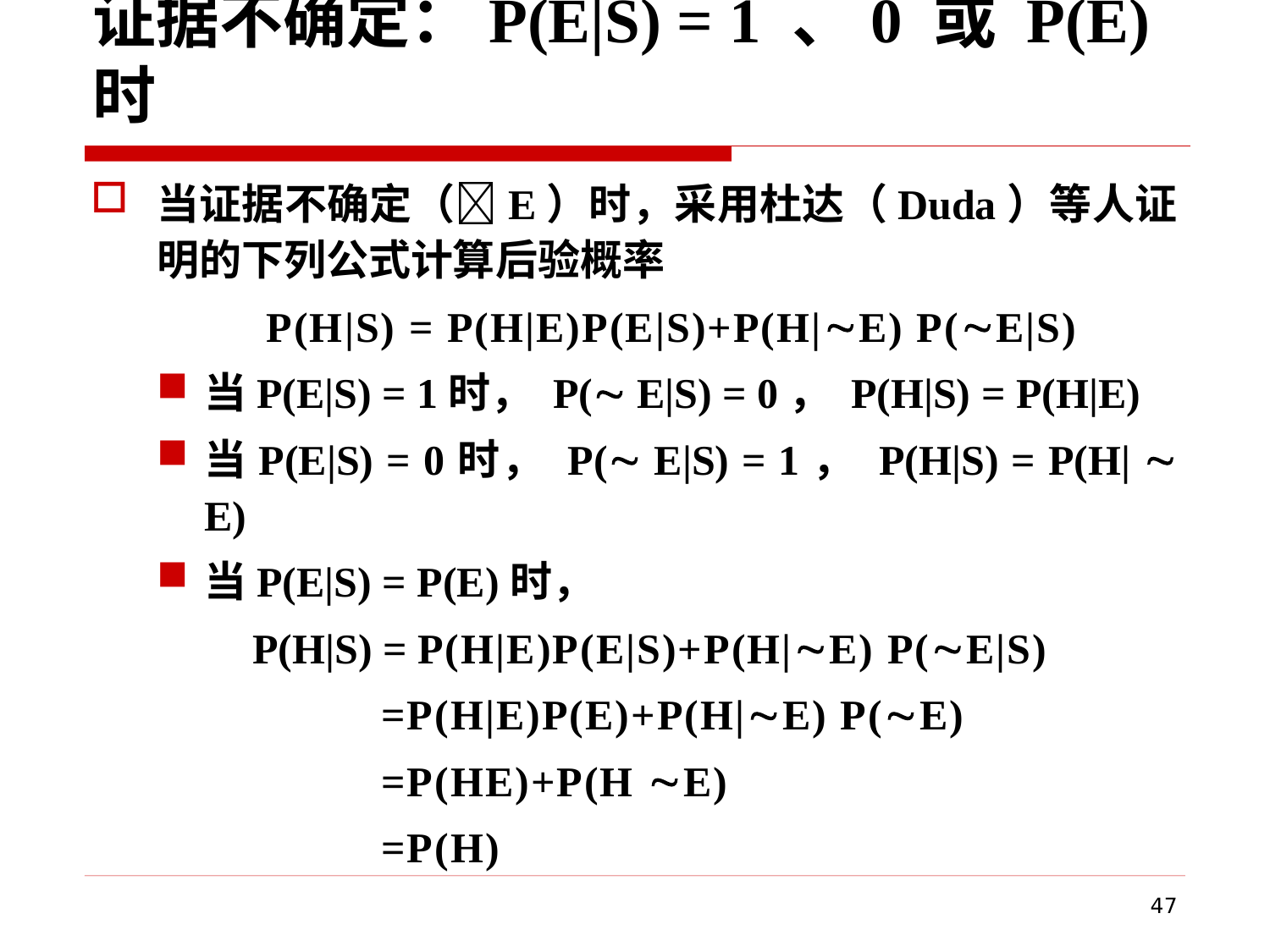

# 证据不确定：P(E|S) = 1 、0 或 P(E)时
当证据不确定（∼E）时，采用杜达（Duda）等人证明的下列公式计算后验概率
P(H|S) = P(H|E)P(E|S)+P(H|∼E) P(∼E|S)
当P(E|S) = 1时， P(∼ E|S) = 0， P(H|S) = P(H|E)
当P(E|S) = 0时， P(∼ E|S) = 1， P(H|S) = P(H| ∼ E)
当P(E|S) = P(E)时，
P(H|S) = P(H|E)P(E|S)+P(H|∼E) P(∼E|S)
=P(H|E)P(E)+P(H|∼E) P(∼E)
=P(HE)+P(H ∼E)
=P(H)

47